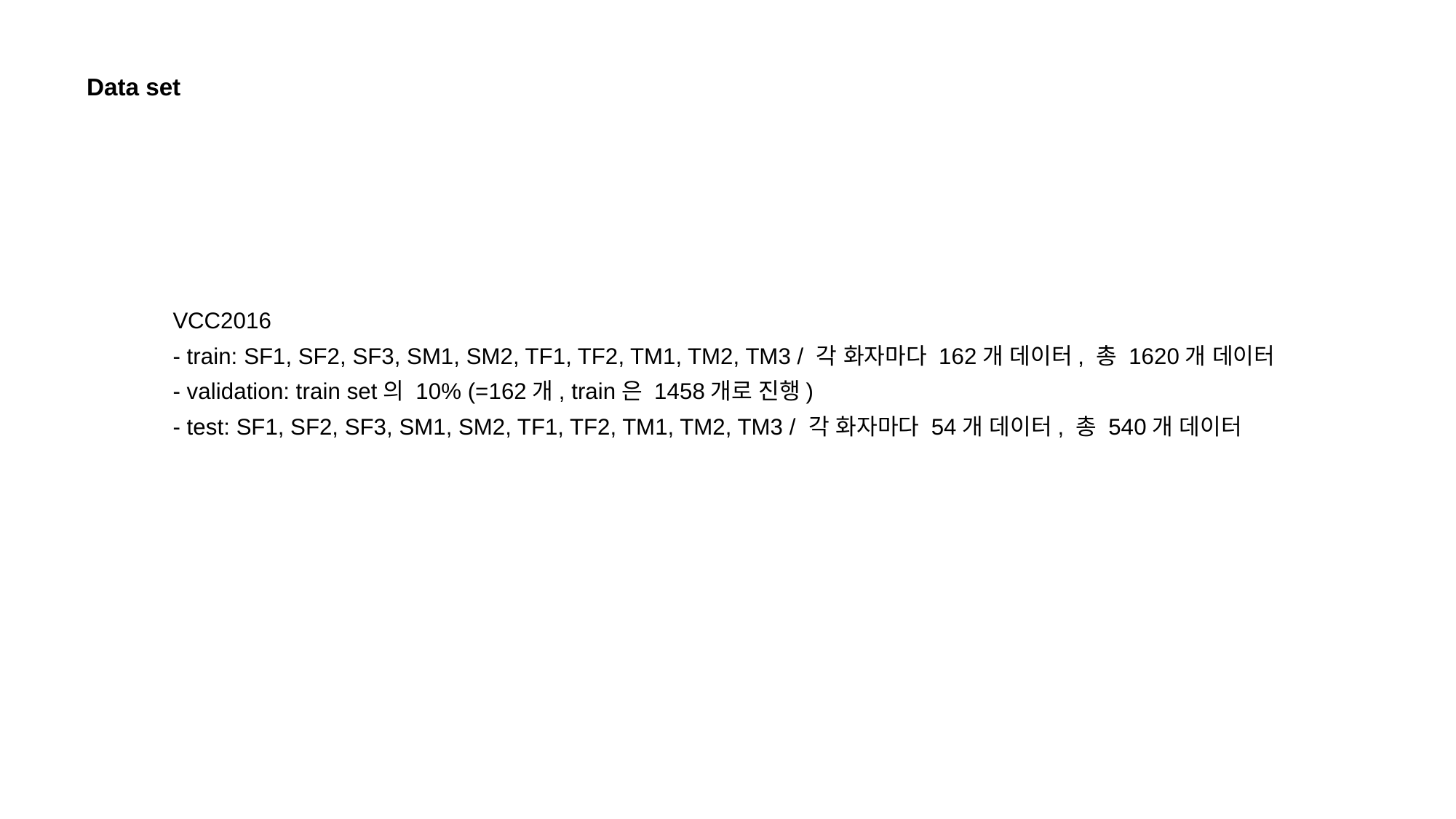

Data set
  VCC2016
  - train: SF1, SF2, SF3, SM1, SM2, TF1, TF2, TM1, TM2, TM3 / 각 화자마다 162개 데이터, 총 1620개 데이터
  - validation: train set의 10% (=162개, train은 1458개로 진행)
  - test: SF1, SF2, SF3, SM1, SM2, TF1, TF2, TM1, TM2, TM3 / 각 화자마다 54개 데이터, 총 540개 데이터